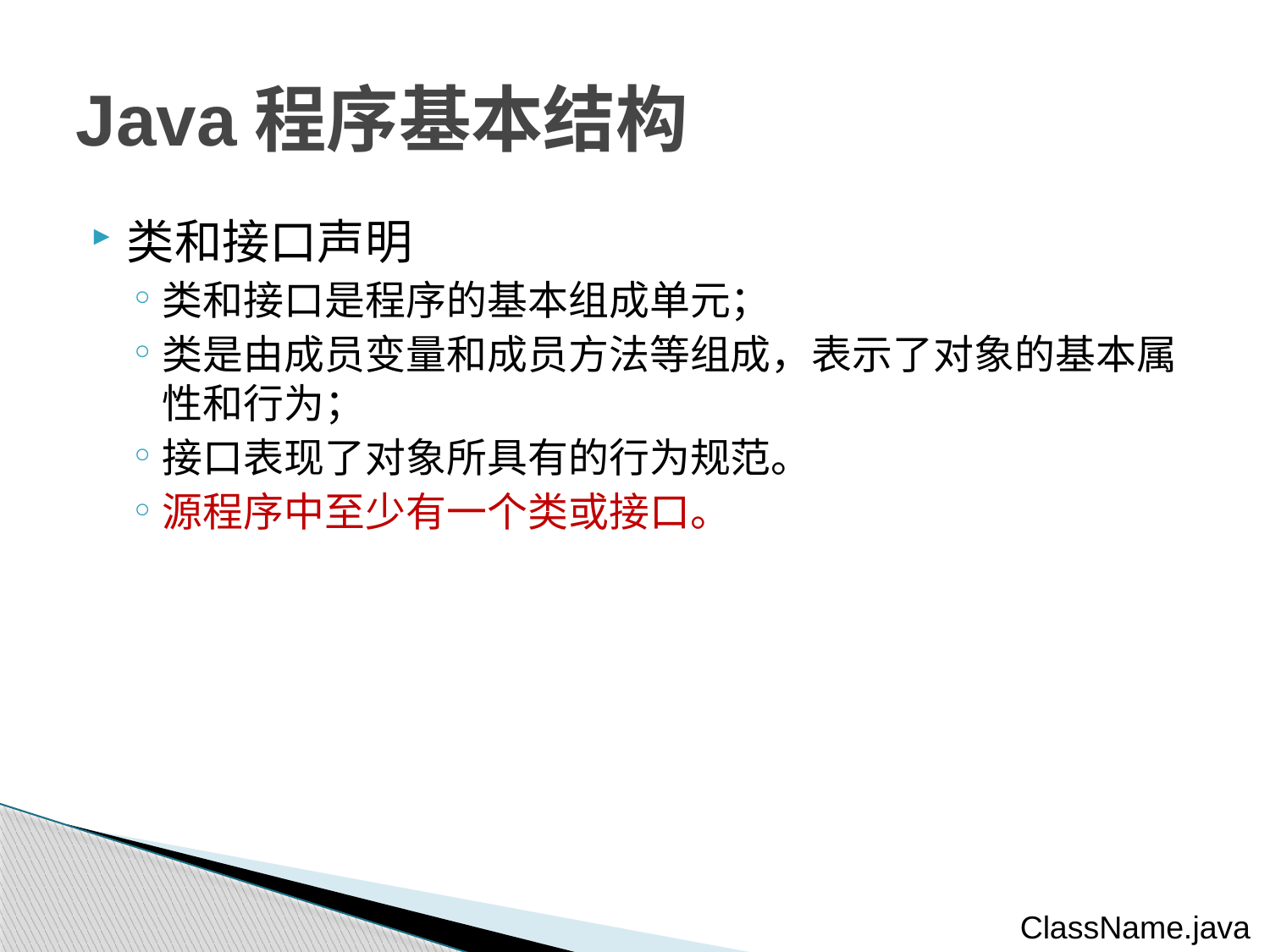

# Java程序基本结构
类和接口声明
类和接口是程序的基本组成单元；
类是由成员变量和成员方法等组成，表示了对象的基本属性和行为；
接口表现了对象所具有的行为规范。
源程序中至少有一个类或接口。

ClassName.java